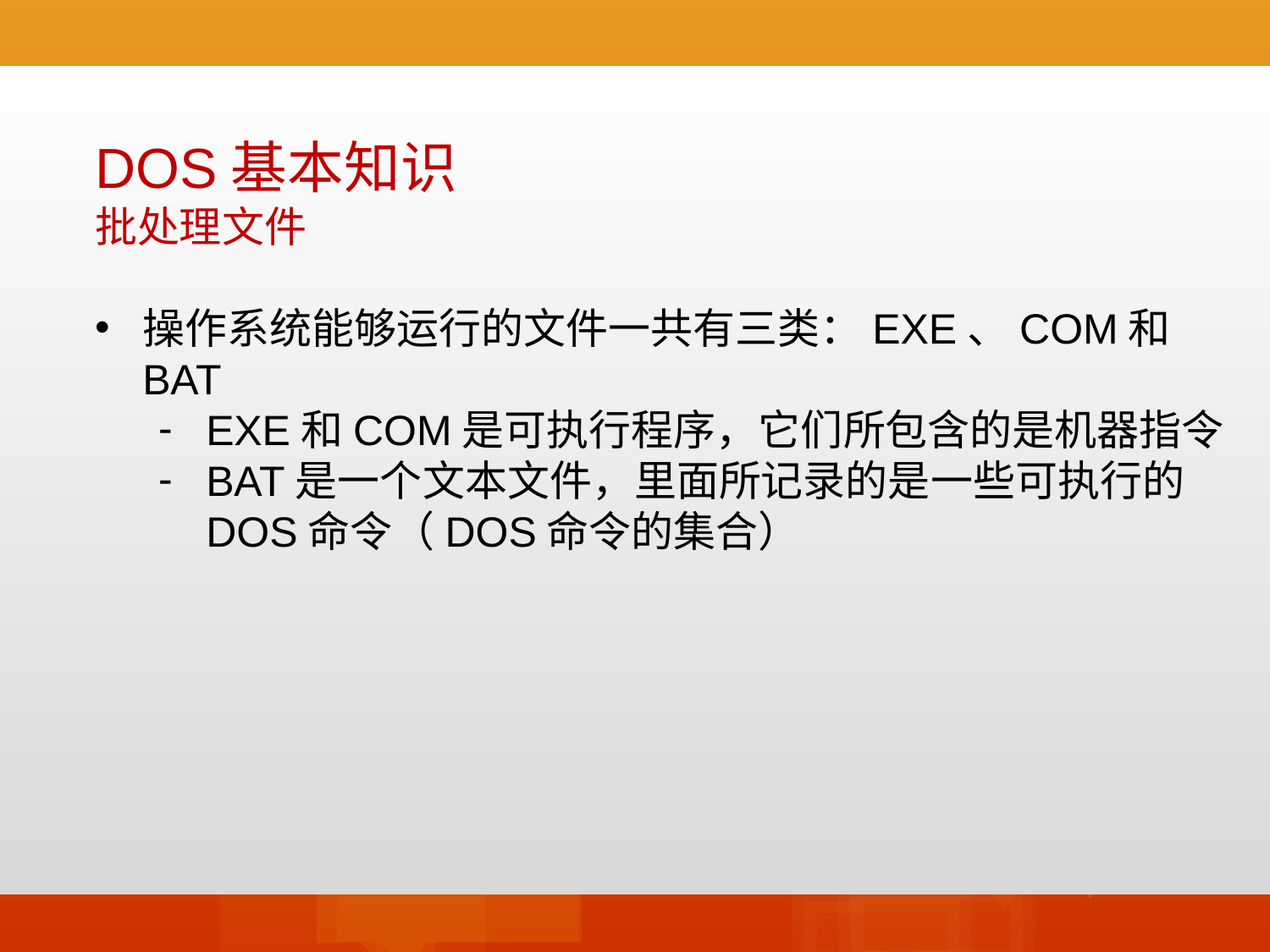

DOS基本知识
批处理文件

操作系统能够运行的文件一共有三类：EXE、COM和BAT
EXE和COM是可执行程序，它们所包含的是机器指令
BAT是一个文本文件，里面所记录的是一些可执行的DOS命令（DOS命令的集合）